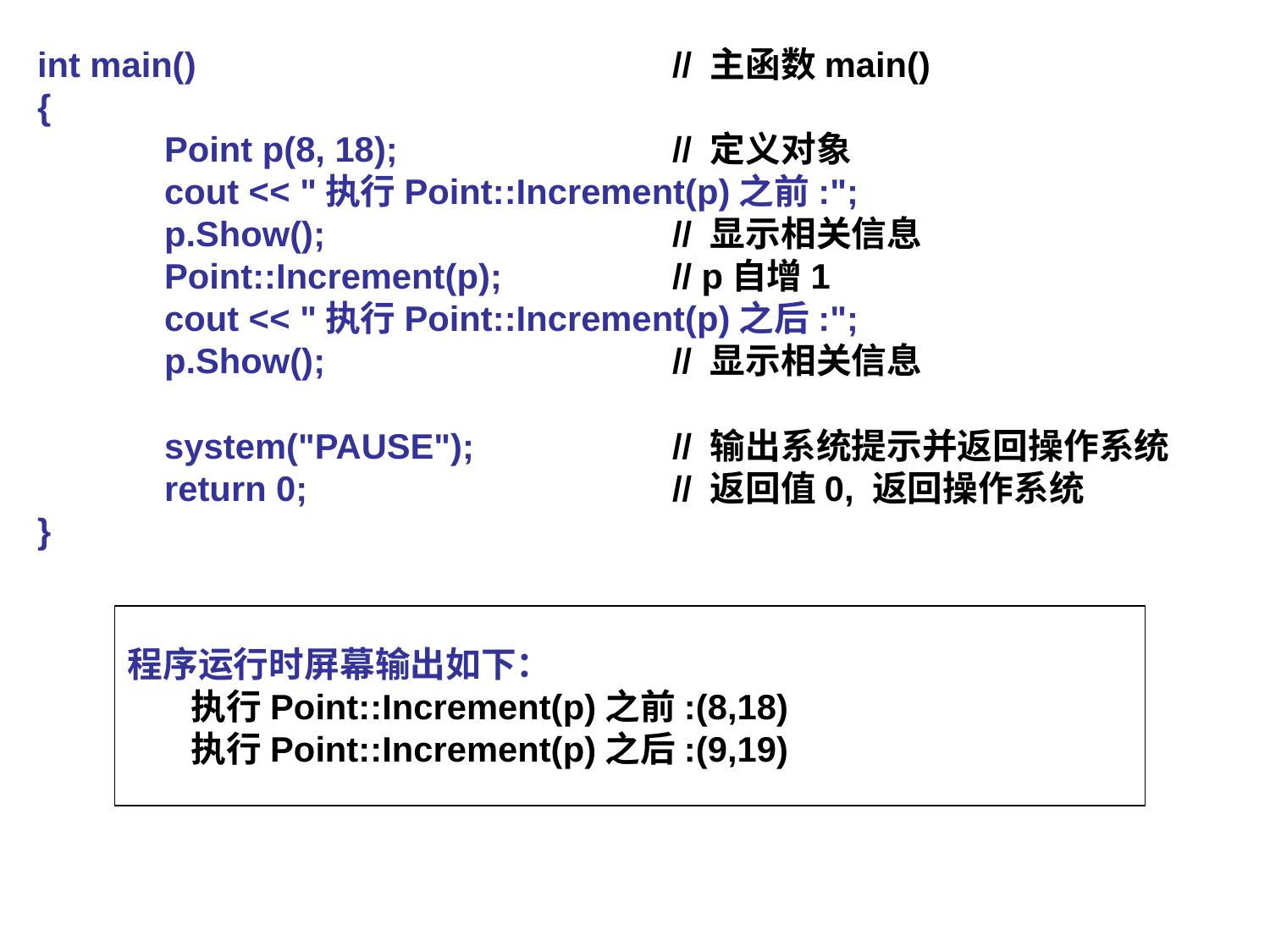

int main()				// 主函数main()
{
	Point p(8, 18);			// 定义对象
	cout << "执行Point::Increment(p)之前:";
	p.Show();			// 显示相关信息
	Point::Increment(p);		// p自增1
	cout << "执行Point::Increment(p)之后:";
	p.Show();			// 显示相关信息

	system("PAUSE");            	// 输出系统提示并返回操作系统
	return 0;                    		// 返回值0, 返回操作系统
}

程序运行时屏幕输出如下：
执行Point::Increment(p)之前:(8,18)
执行Point::Increment(p)之后:(9,19)